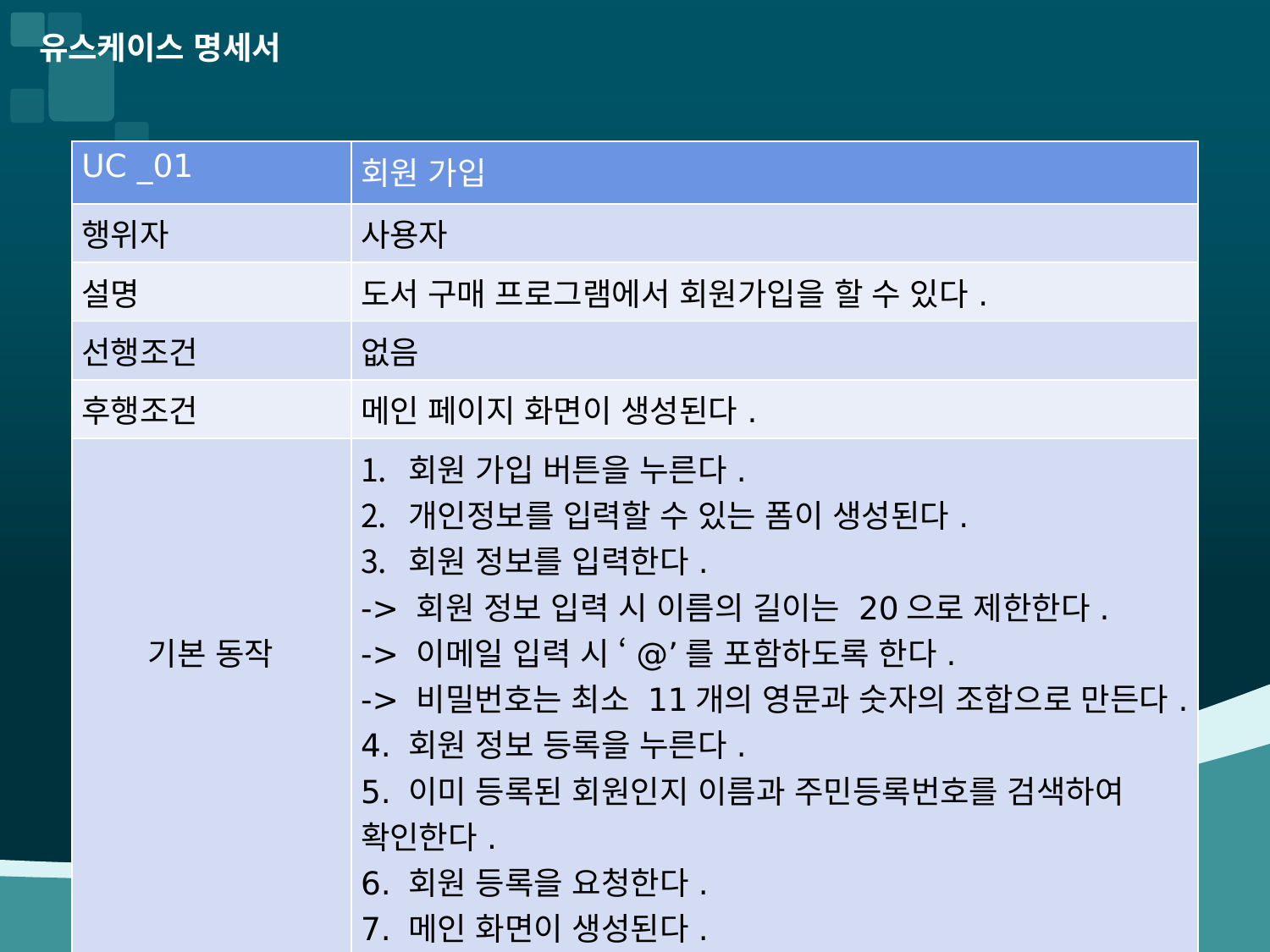

유스케이스 명세서
| UC \_01 | 회원 가입 |  |
| --- | --- | --- |
| 행위자 | 사용자 |  |
| 설명 | 도서 구매 프로그램에서 회원가입을 할 수 있다. |  |
| 선행조건 | 없음 |  |
| 후행조건 | 메인 페이지 화면이 생성된다. |  |
| 기본 동작 | 회원 가입 버튼을 누른다. 개인정보를 입력할 수 있는 폼이 생성된다. 회원 정보를 입력한다. -> 회원 정보 입력 시 이름의 길이는 20으로 제한한다. -> 이메일 입력 시 ‘@’를 포함하도록 한다. -> 비밀번호는 최소 11개의 영문과 숫자의 조합으로 만든다. 4. 회원 정보 등록을 누른다. 5. 이미 등록된 회원인지 이름과 주민등록번호를 검색하여 확인한다. 6. 회원 등록을 요청한다. 7. 메인 화면이 생성된다. | System 행위 |
|  | 추가 동작 | 없음 |